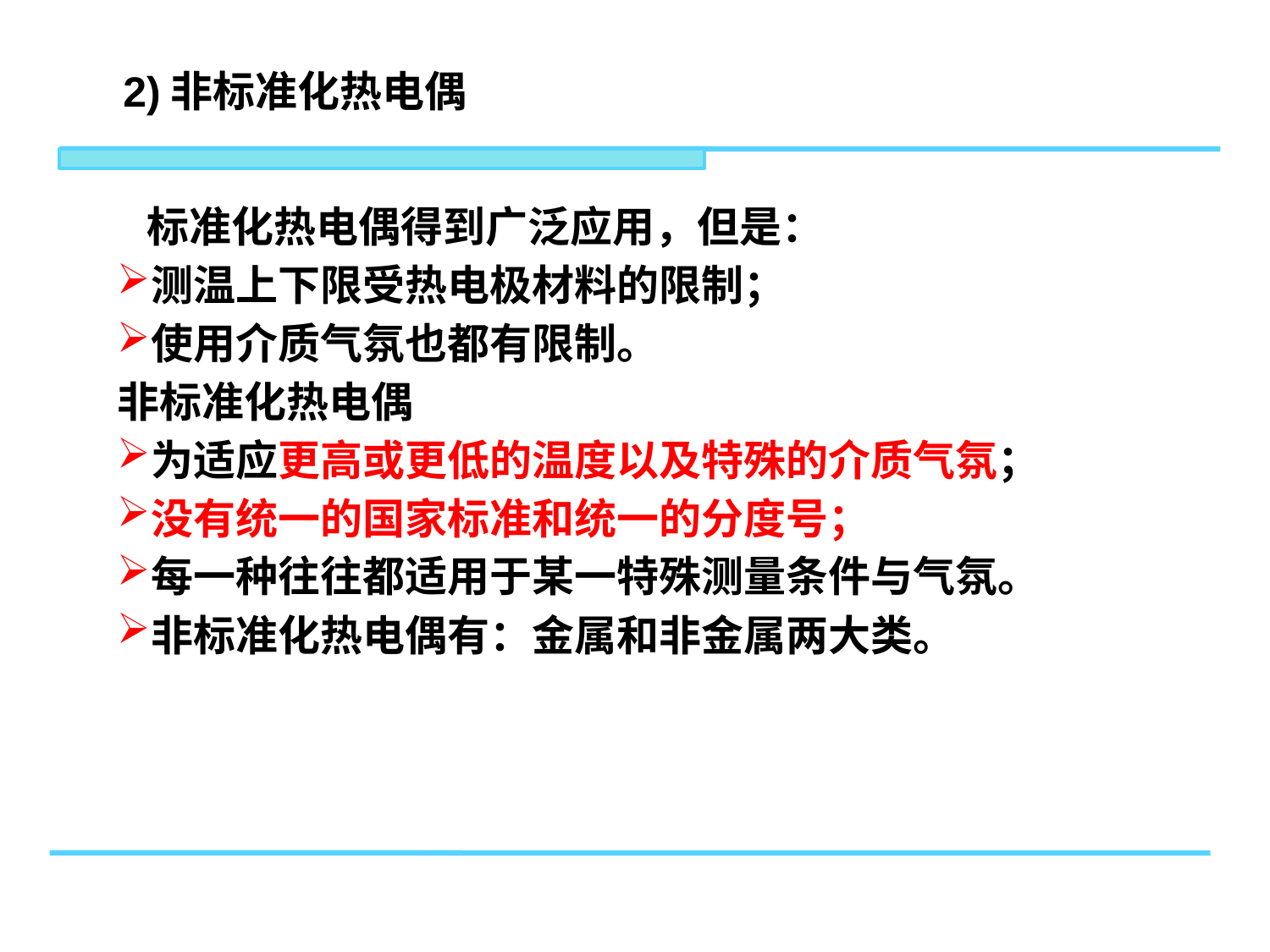

2)非标准化热电偶
  标准化热电偶得到广泛应用，但是：
测温上下限受热电极材料的限制；
使用介质气氛也都有限制。
非标准化热电偶
为适应更高或更低的温度以及特殊的介质气氛；
没有统一的国家标准和统一的分度号；
每一种往往都适用于某一特殊测量条件与气氛。
非标准化热电偶有：金属和非金属两大类。